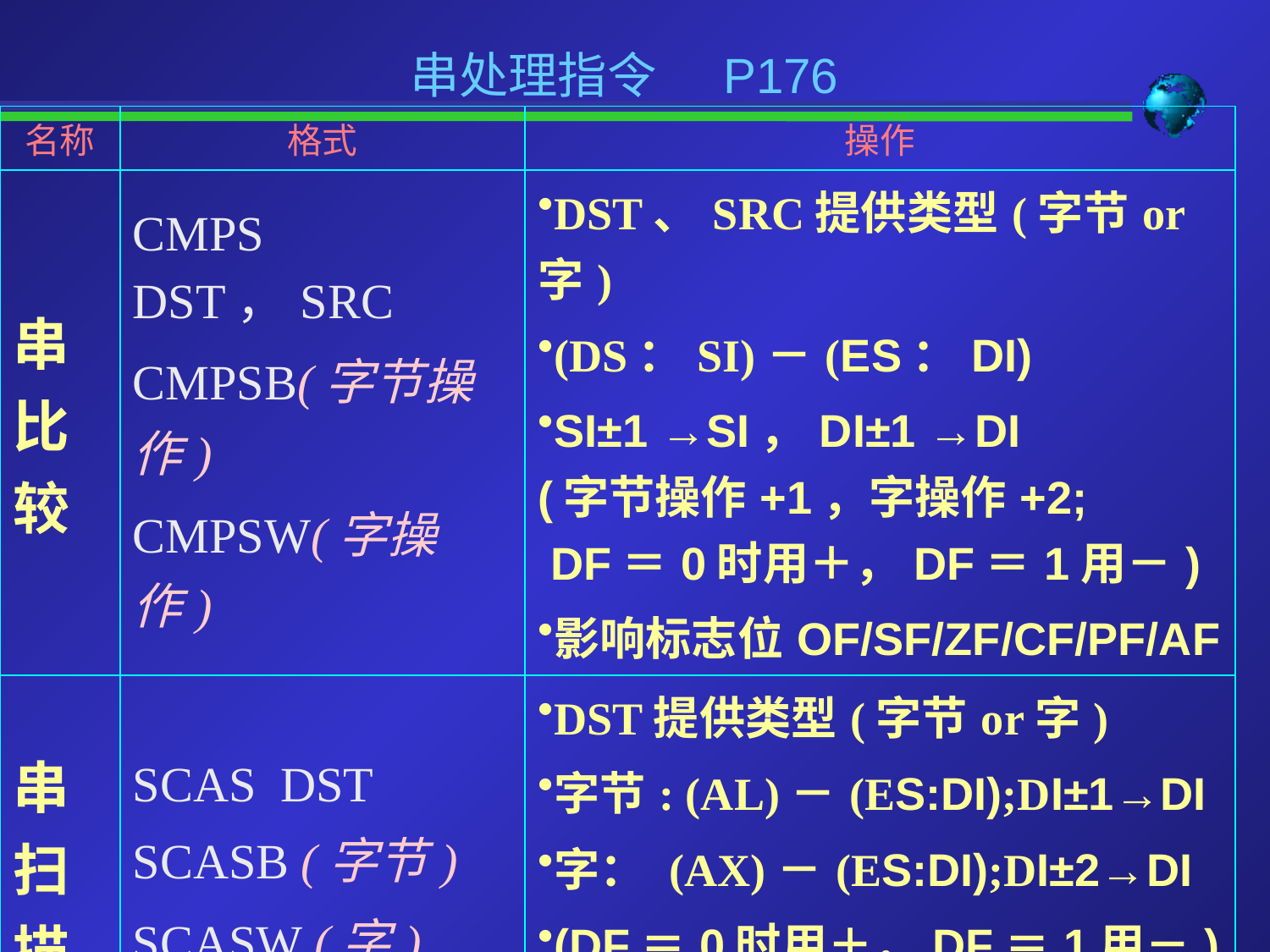

# 串处理指令     P176
| 名称 | 格式 | 操作 |
| --- | --- | --- |
| 串比较 | CMPS DST，SRC CMPSB(字节操作) CMPSW(字操作) | DST、SRC提供类型(字节or字) (DS：SI)－(ES：DI) SI±1 →SI，DI±1 →DI (字节操作+1，字操作+2; DF＝0时用＋，DF＝1用－) 影响标志位OF/SF/ZF/CF/PF/AF |
| 串扫描 | SCAS DST SCASB (字节) SCASW (字) | DST提供类型(字节or字) 字节: (AL)－(ES:DI);DI±1→DI 字： (AX)－(ES:DI);DI±2→DI (DF＝0时用＋，DF＝1用－) 影响标志位OF/SF/ZF/CF/PF/AF |
84